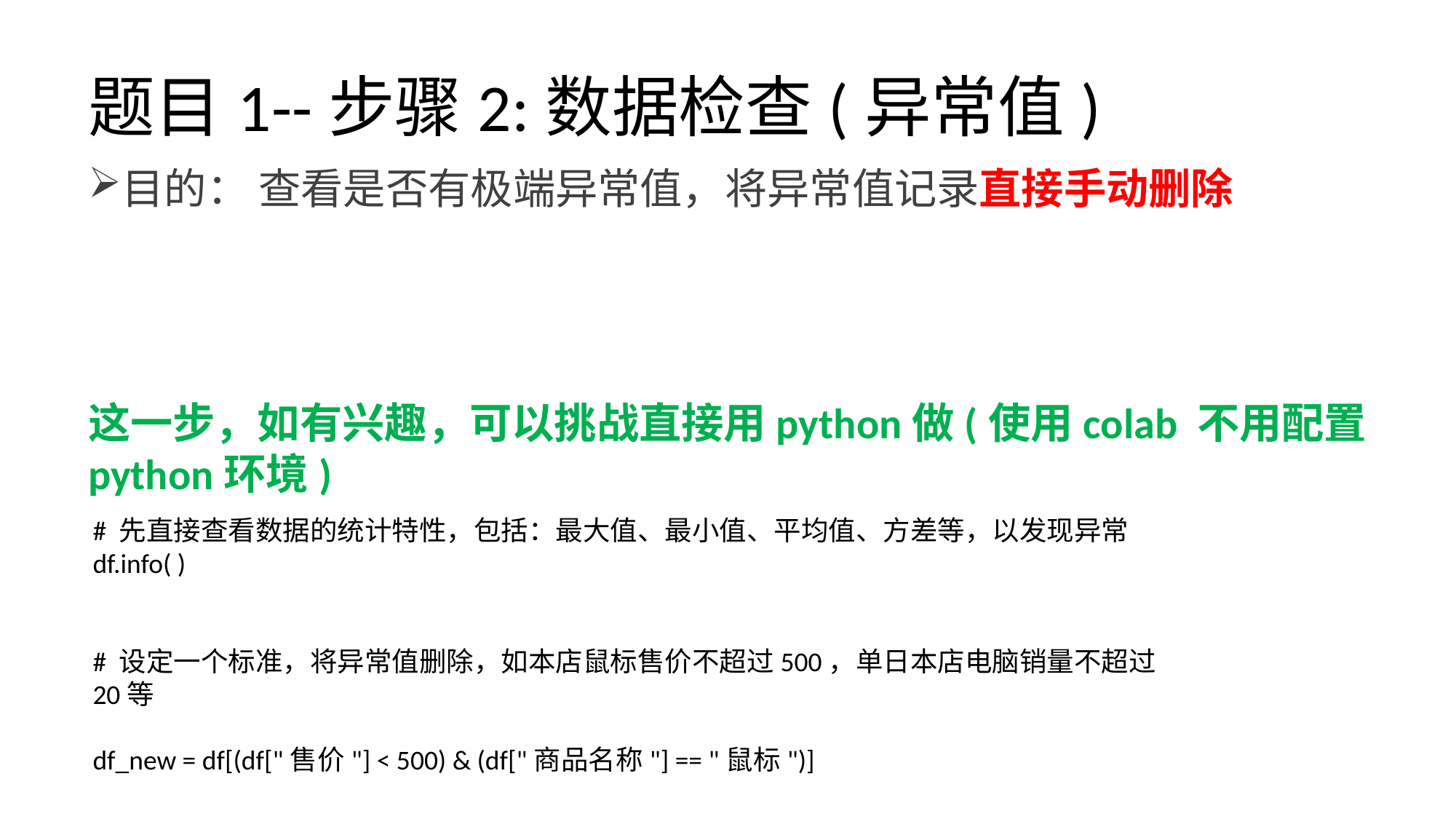

# 题目1--步骤2:数据检查(异常值)
目的： 查看是否有极端异常值，将异常值记录直接手动删除

这一步，如有兴趣，可以挑战直接用python做(使用colab 不用配置python环境)
# 先直接查看数据的统计特性，包括：最大值、最小值、平均值、方差等，以发现异常
df.info( )

# 设定一个标准，将异常值删除，如本店鼠标售价不超过500，单日本店电脑销量不超过20等

df_new = df[(df["售价"] < 500) & (df["商品名称"] == "鼠标")]